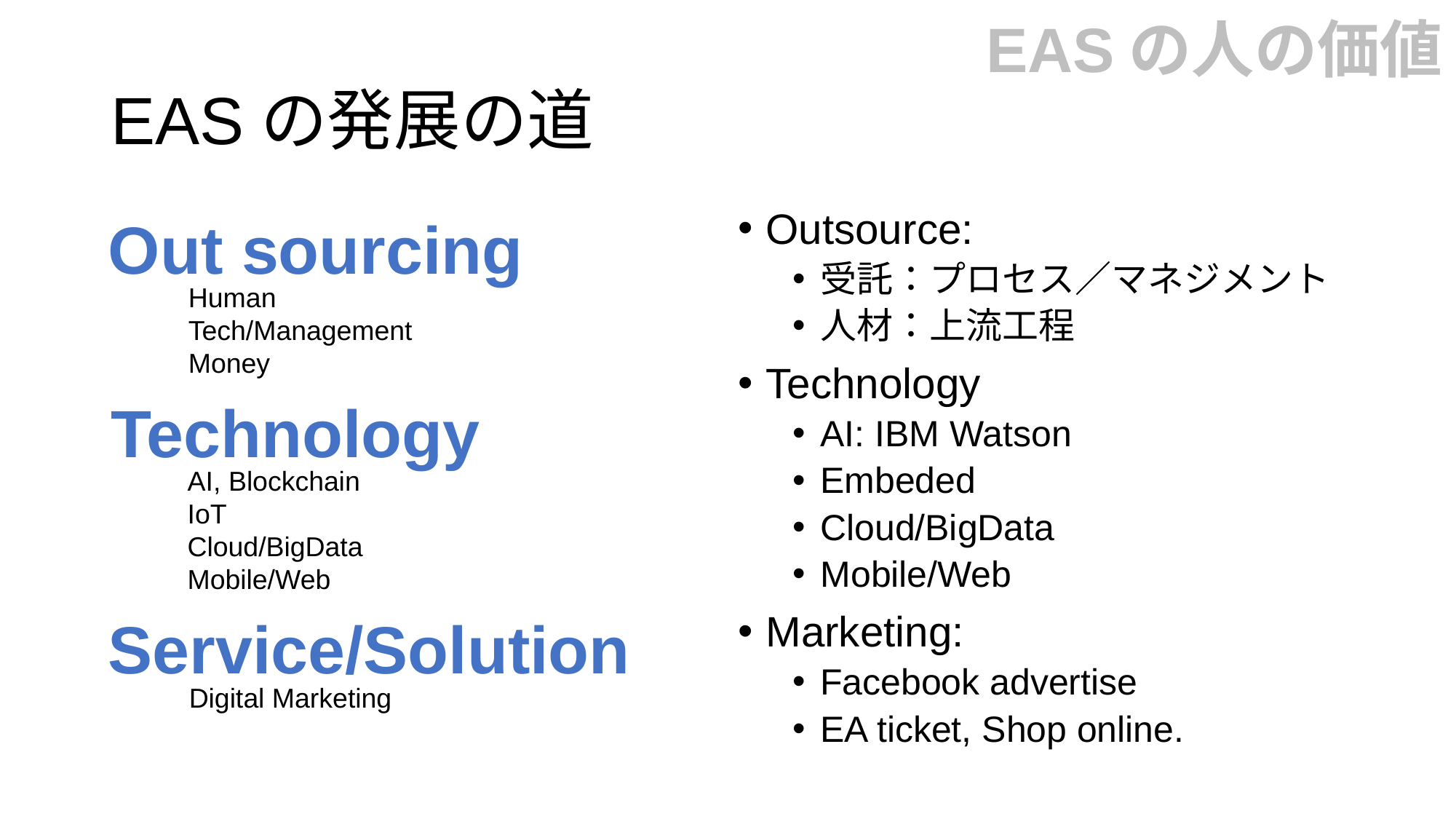

EASの人の価値
# EASの発展の道
Out sourcing
Outsource:
受託：プロセス／マネジメント
人材：上流工程
Technology
AI: IBM Watson
Embeded
Cloud/BigData
Mobile/Web
Marketing:
Facebook advertise
EA ticket, Shop online.
Human
Tech/Management
Money
Technology
AI, Blockchain
IoT
Cloud/BigData
Mobile/Web
Service/Solution
Digital Marketing